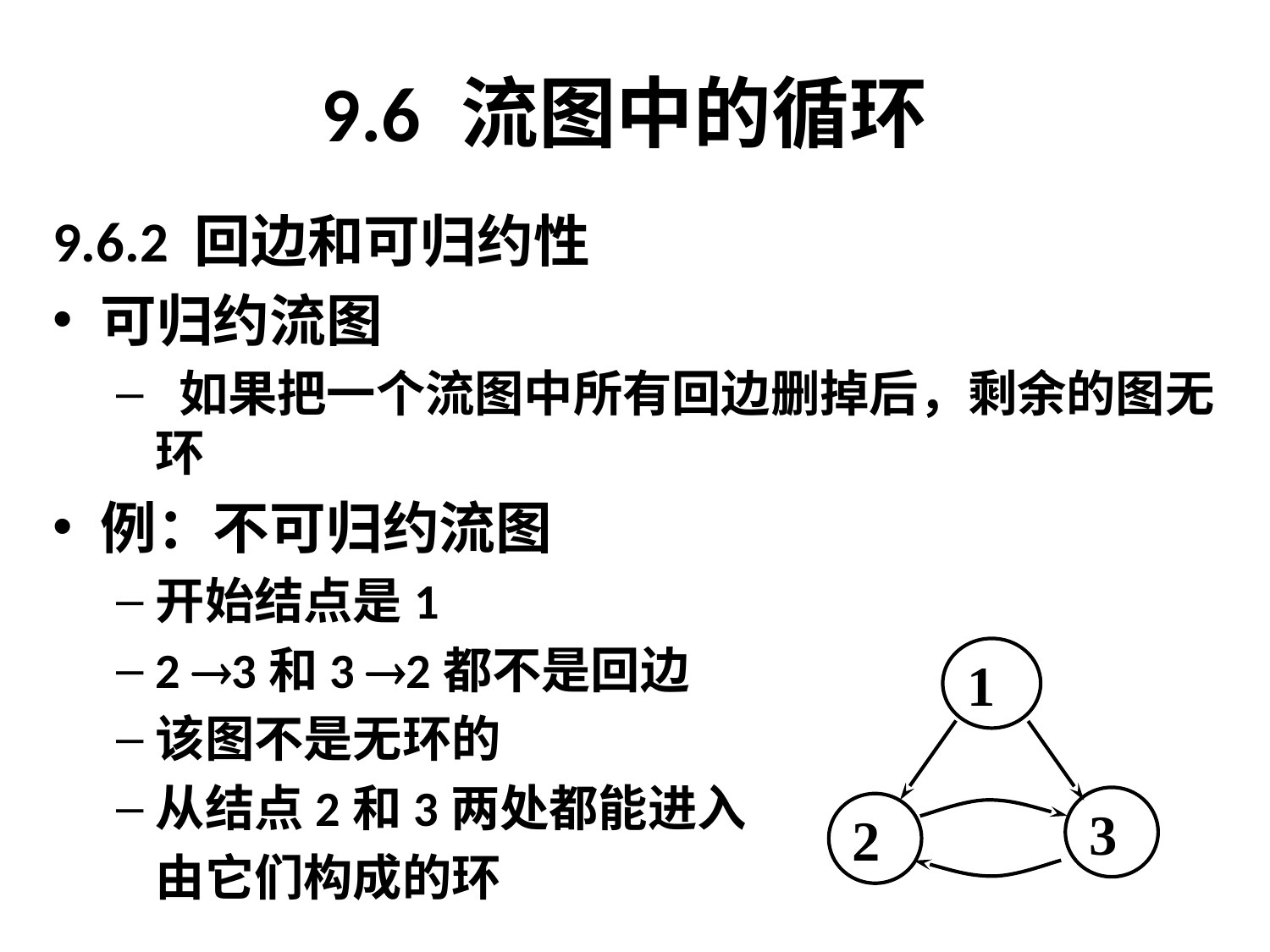

# 9.6 流图中的循环
9.6.2 回边和可归约性
可归约流图
 如果把一个流图中所有回边删掉后，剩余的图无环
例：不可归约流图
开始结点是1
2 →3和3 →2都不是回边
该图不是无环的
从结点2和3两处都能进入
	由它们构成的环
1

3
2